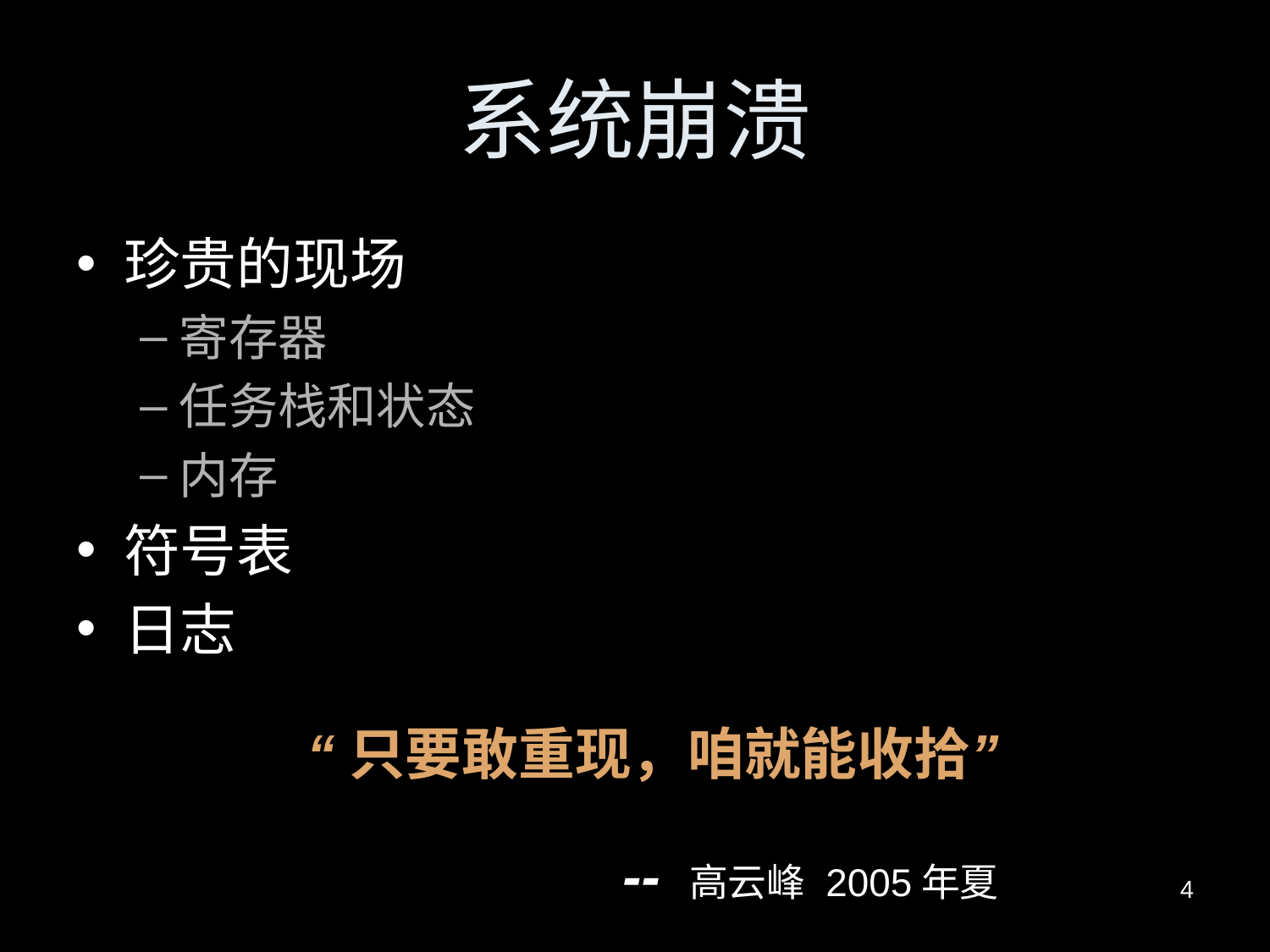

# 系统崩溃
珍贵的现场
寄存器
任务栈和状态
内存
符号表
日志
“只要敢重现，咱就能收拾”

     -- 高云峰 2005年夏
4